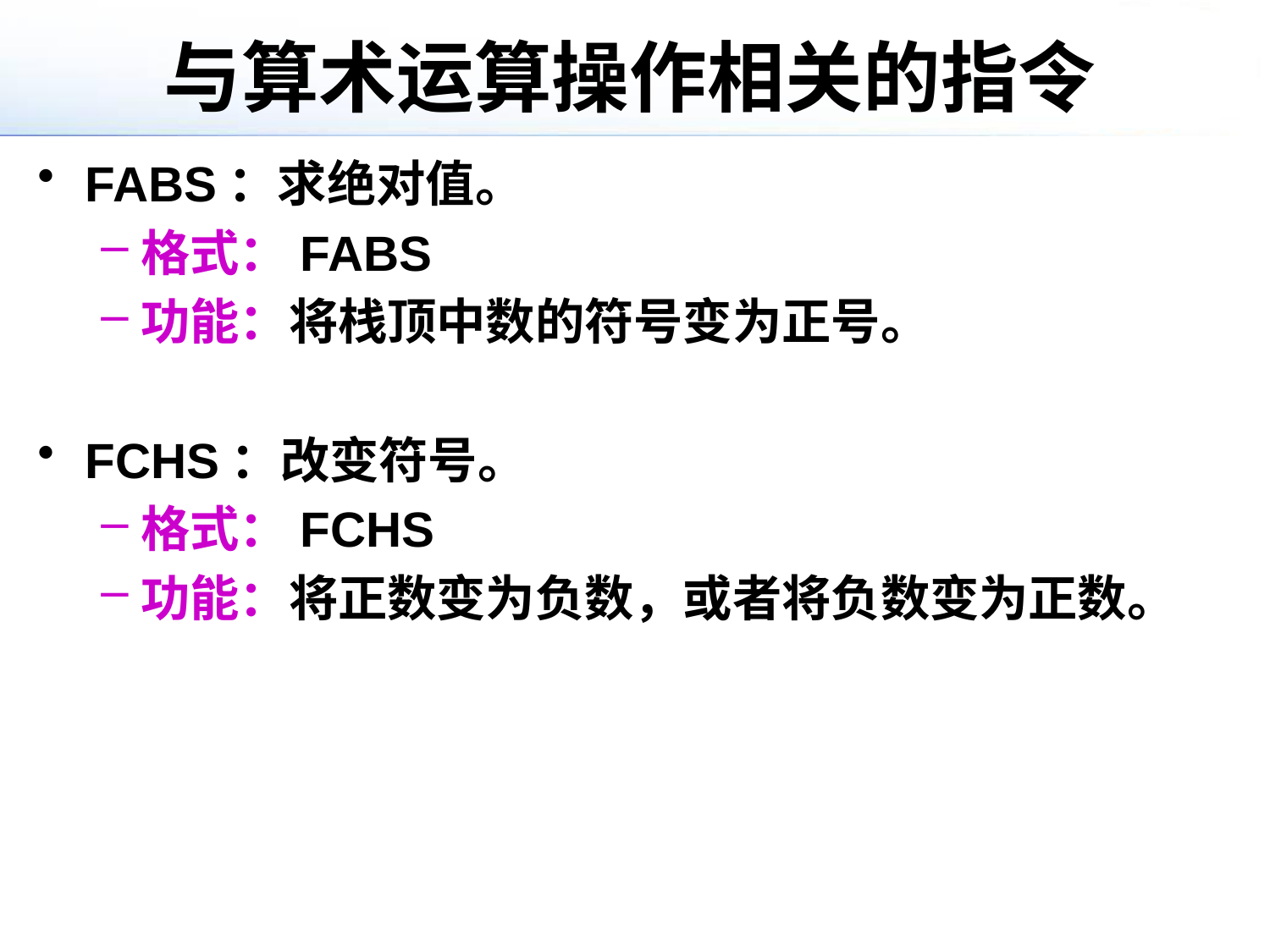

# 与算术运算操作相关的指令
FABS：求绝对值。
格式：FABS
功能：将栈顶中数的符号变为正号。

FCHS：改变符号。
格式：FCHS
功能：将正数变为负数，或者将负数变为正数。